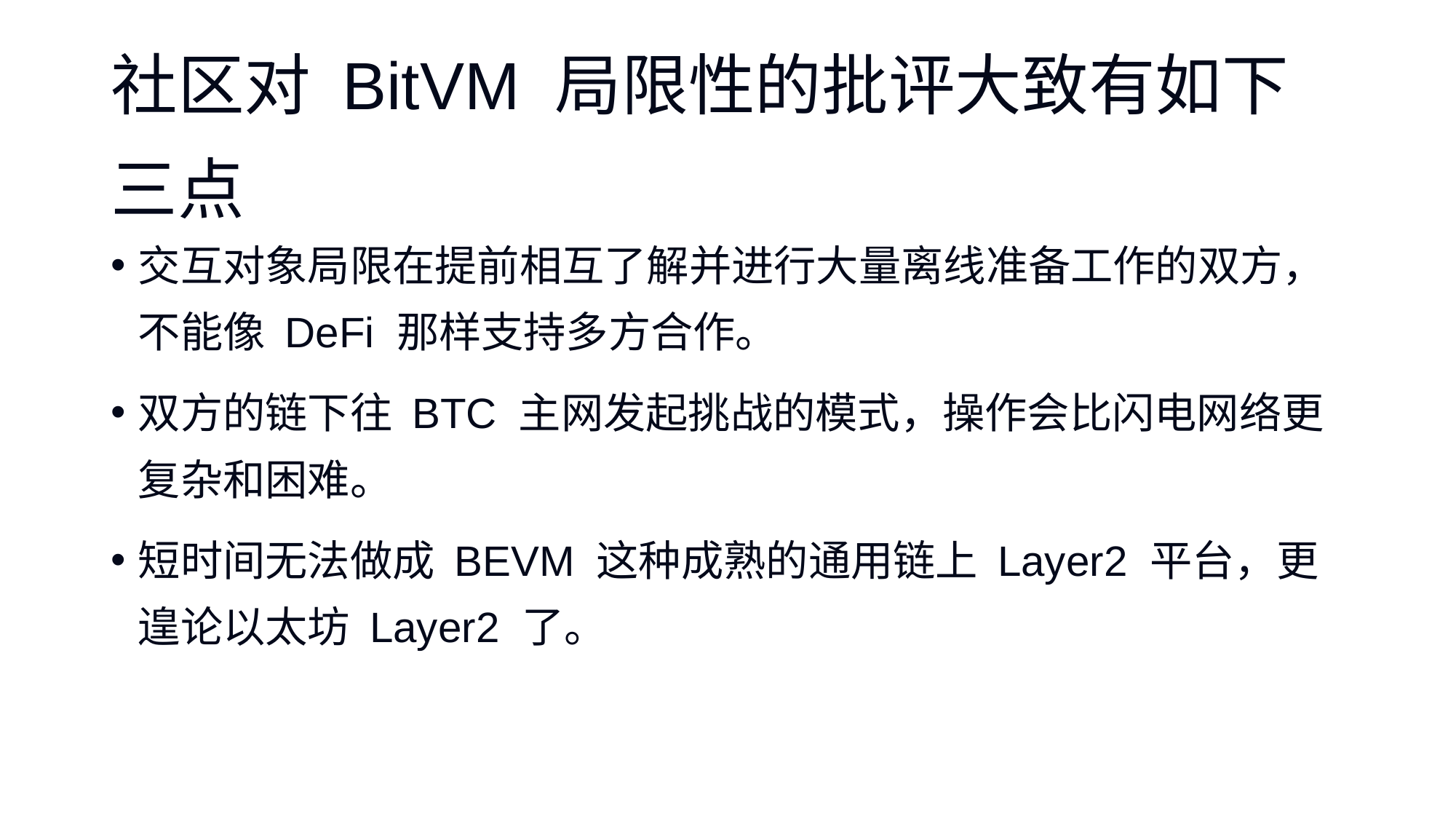

# 社区对 BitVM 局限性的批评大致有如下三点
交互对象局限在提前相互了解并进行大量离线准备工作的双方，不能像 DeFi 那样支持多方合作。
双方的链下往 BTC 主网发起挑战的模式，操作会比闪电网络更复杂和困难。
短时间无法做成 BEVM 这种成熟的通用链上 Layer2 平台，更遑论以太坊 Layer2 了。